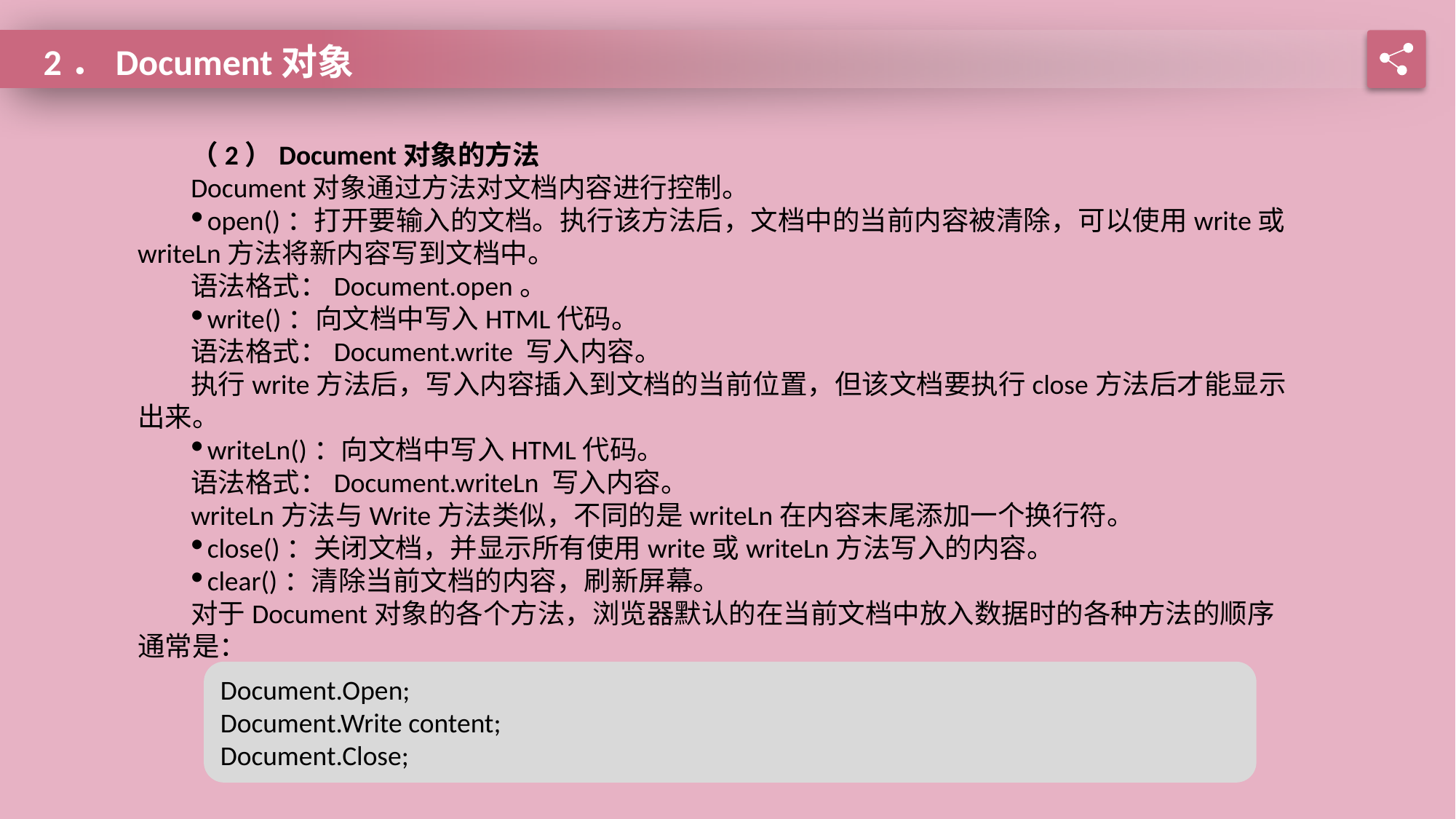

2．Document对象
（2）Document对象的方法
Document对象通过方法对文档内容进行控制。
open()：打开要输入的文档。执行该方法后，文档中的当前内容被清除，可以使用write或writeLn方法将新内容写到文档中。
语法格式：Document.open。
write()：向文档中写入HTML代码。
语法格式：Document.write 写入内容。
执行write方法后，写入内容插入到文档的当前位置，但该文档要执行close方法后才能显示出来。
writeLn()：向文档中写入HTML代码。
语法格式：Document.writeLn 写入内容。
writeLn方法与Write方法类似，不同的是writeLn在内容末尾添加一个换行符。
close()：关闭文档，并显示所有使用write或writeLn方法写入的内容。
clear()：清除当前文档的内容，刷新屏幕。
对于Document对象的各个方法，浏览器默认的在当前文档中放入数据时的各种方法的顺序通常是：
Document.Open;
Document.Write content;
Document.Close;